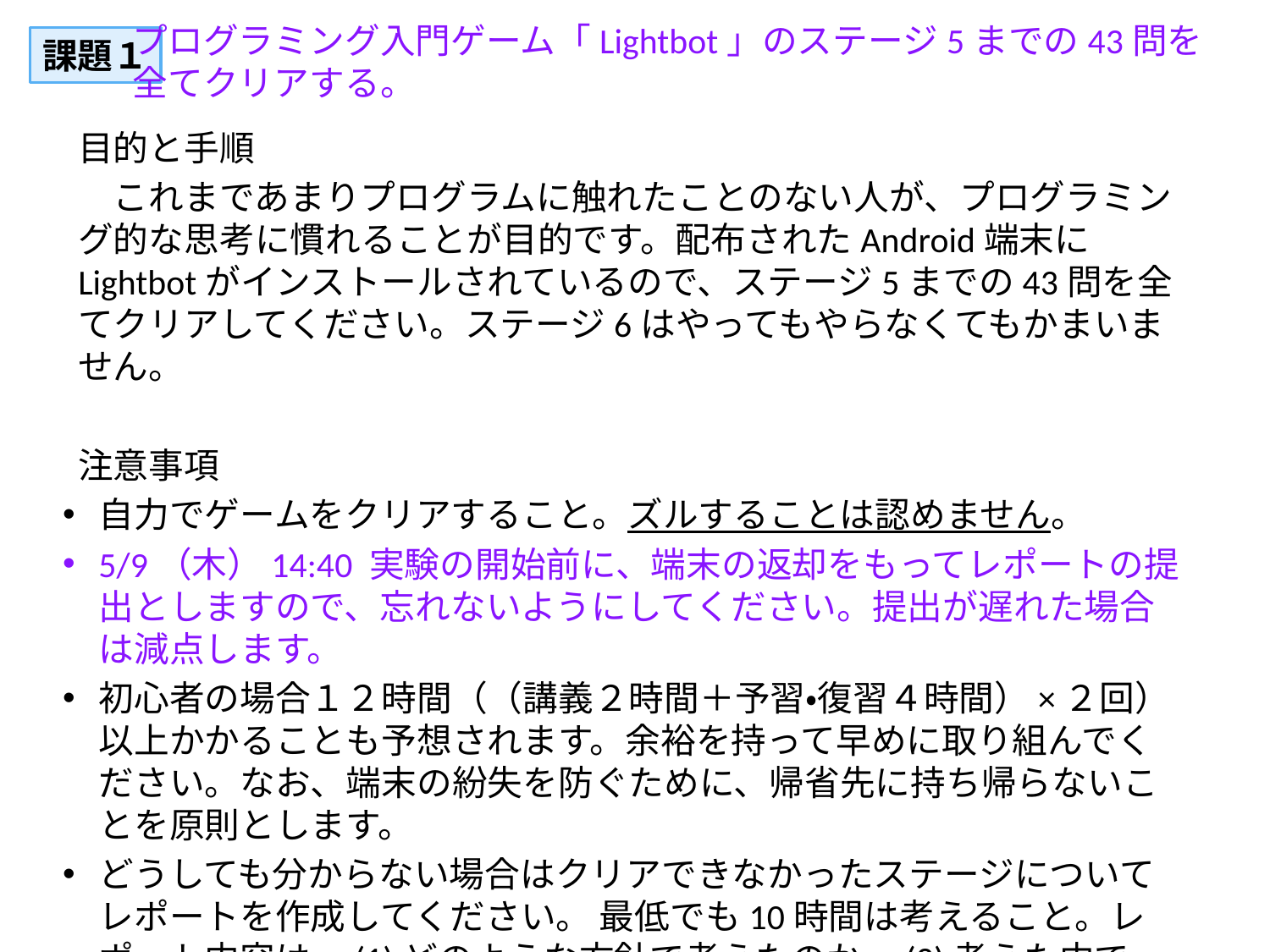

プログラミング入門ゲーム「Lightbot」のステージ5までの43問を
全てクリアする。
課題１
目的と手順
　これまであまりプログラムに触れたことのない人が、プログラミング的な思考に慣れることが目的です。配布されたAndroid端末にLightbotがインストールされているので、ステージ5までの43問を全てクリアしてください。ステージ6はやってもやらなくてもかまいません。

注意事項
自力でゲームをクリアすること。ズルすることは認めません。
5/9（木）14:40 実験の開始前に、端末の返却をもってレポートの提出としますので、忘れないようにしてください。提出が遅れた場合は減点します。
初心者の場合１２時間（（講義２時間＋予習・復習４時間）×２回）以上かかることも予想されます。余裕を持って早めに取り組んでください。なお、端末の紛失を防ぐために、帰省先に持ち帰らないことを原則とします。
どうしても分からない場合はクリアできなかったステージについてレポートを作成してください。 最低でも10時間は考えること。レポート内容は、(1)どのような方針で考えたのか、(2)考えた中で一番クリアに近いと思われる案、(3)どの点を改良すればうまくいきそうだと思うか、の3点です。